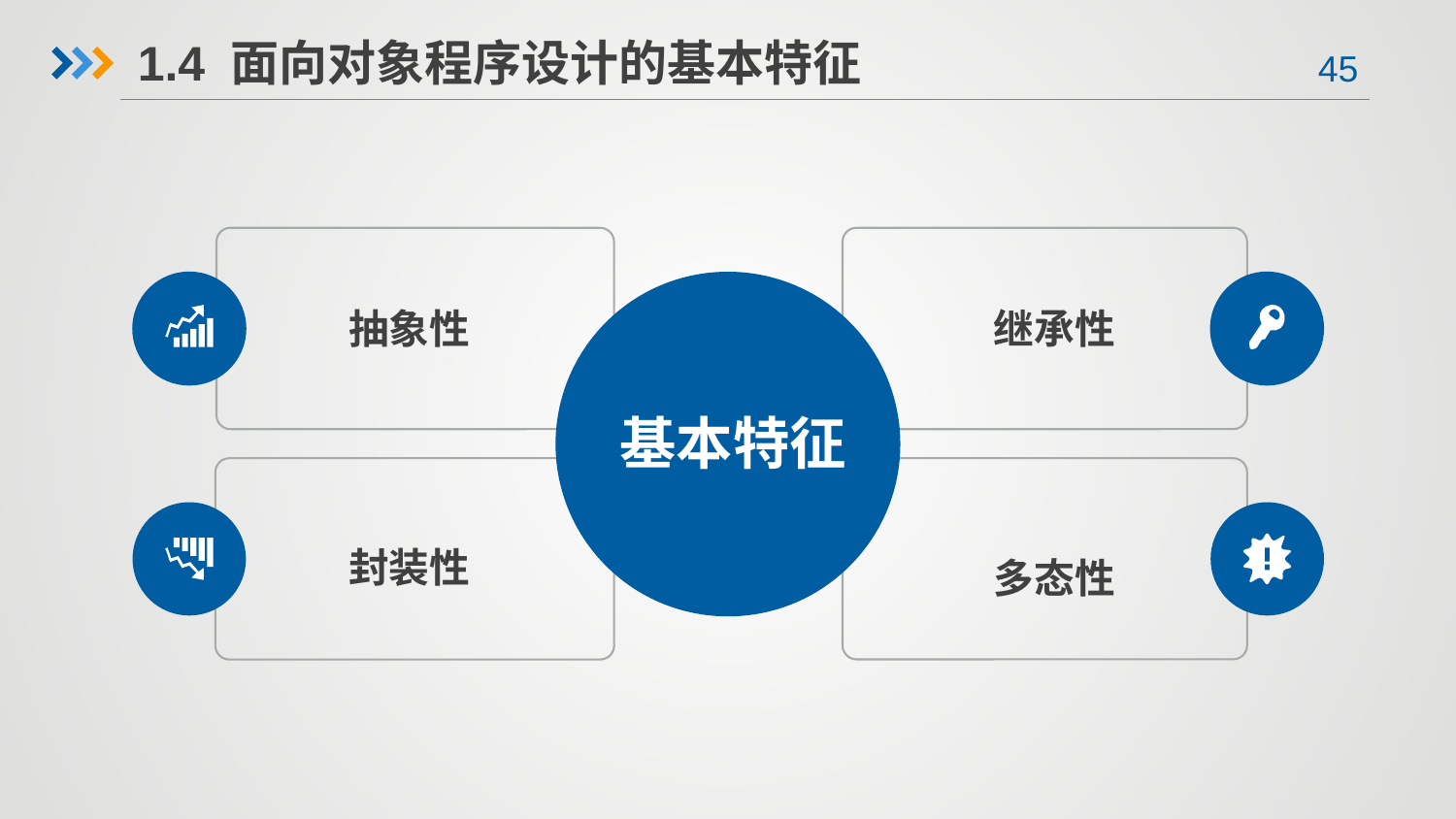

1.4 面向对象程序设计的基本特征

抽象性
继承性
基本特征

封装性
多态性